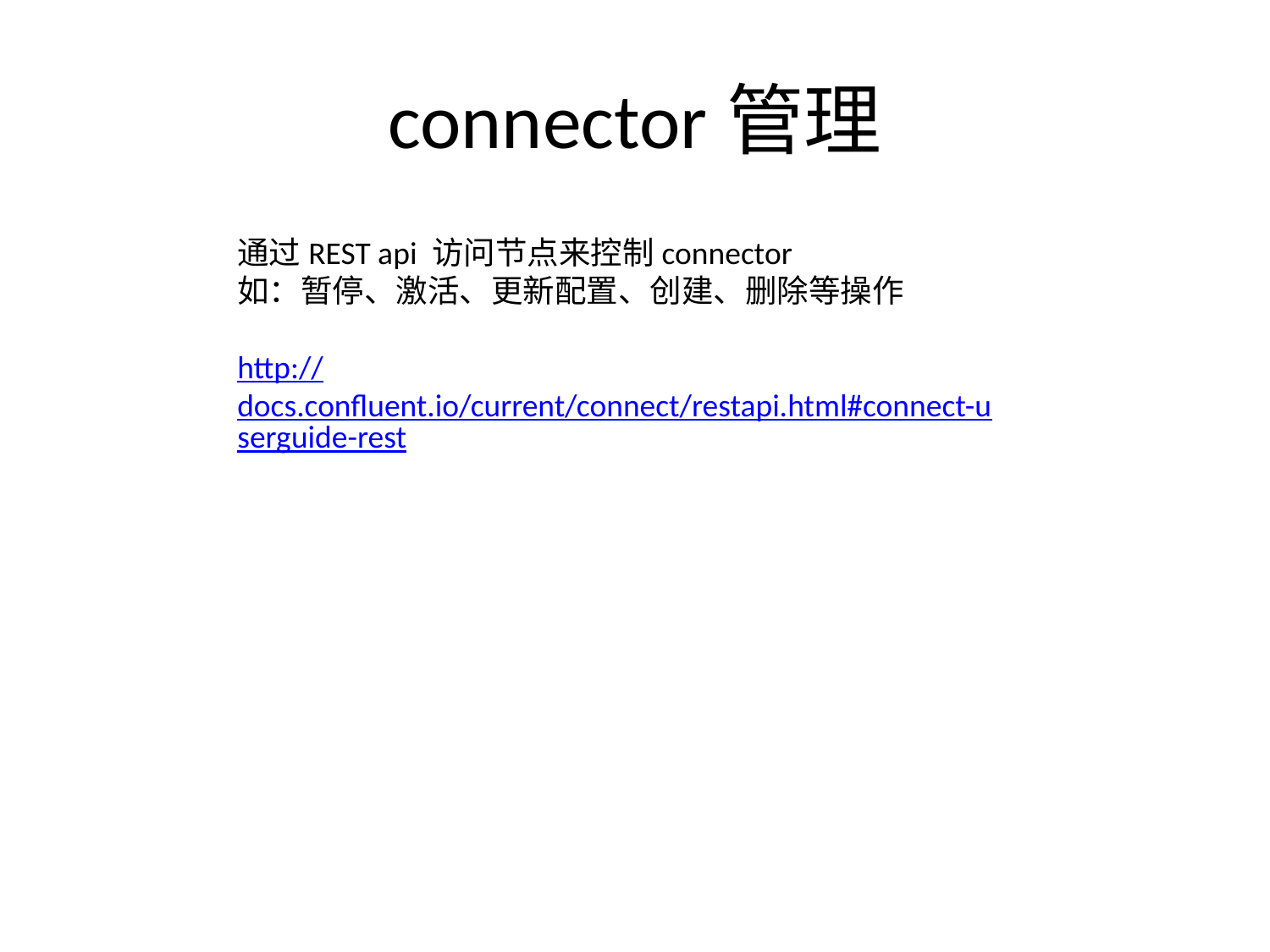

# connector管理
通过REST api 访问节点来控制connector
如：暂停、激活、更新配置、创建、删除等操作

http://docs.confluent.io/current/connect/restapi.html#connect-userguide-rest